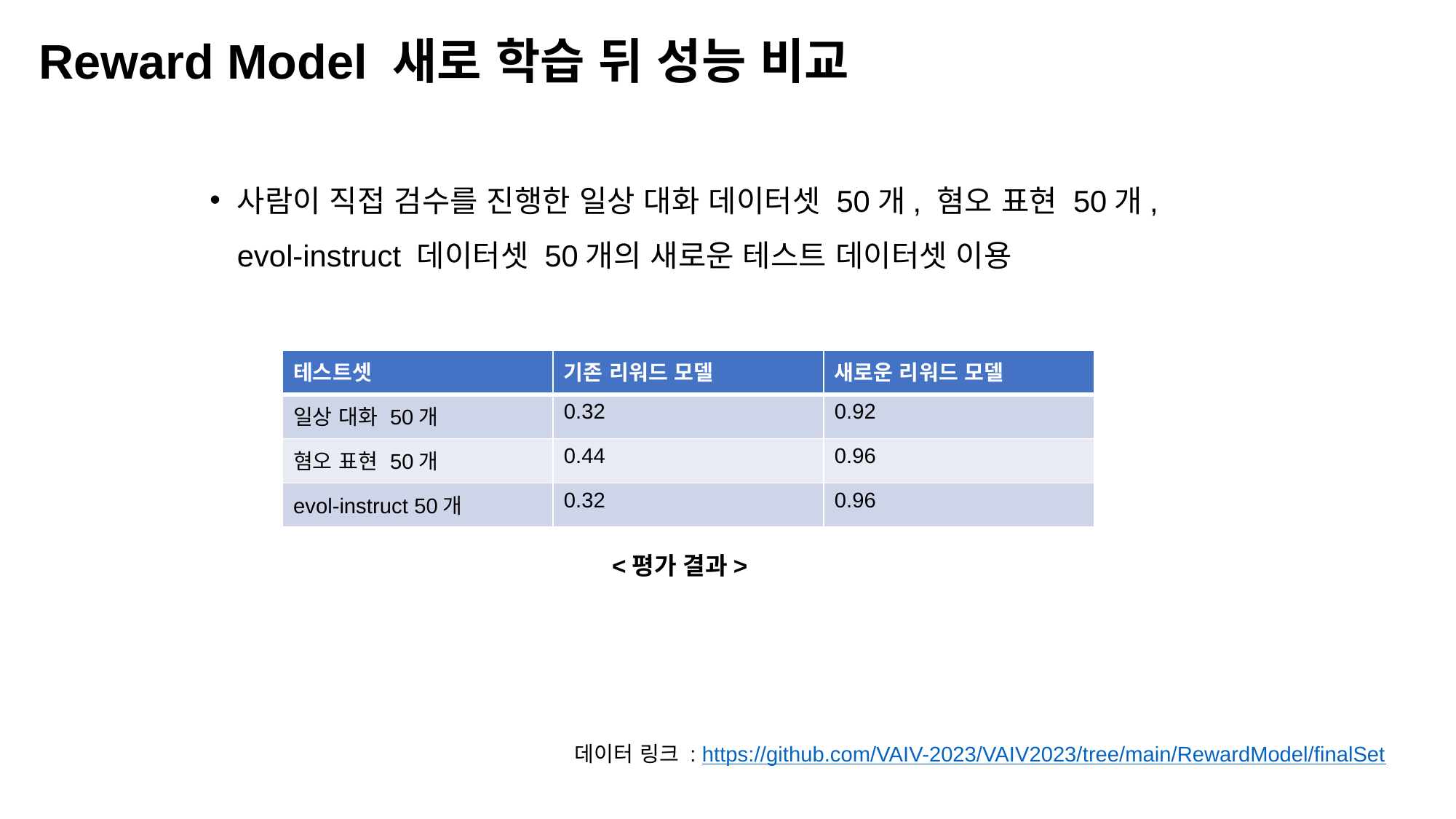

# Reward Model 새로 학습 뒤 성능 비교
사람이 직접 검수를 진행한 일상 대화 데이터셋 50개, 혐오 표현 50개, evol-instruct 데이터셋 50개의 새로운 테스트 데이터셋 이용
| 테스트셋 | 기존 리워드 모델 | 새로운 리워드 모델 |
| --- | --- | --- |
| 일상 대화 50개 | 0.32 | 0.92 |
| 혐오 표현 50개 | 0.44 | 0.96 |
| evol-instruct 50개 | 0.32 | 0.96 |
<평가 결과>
데이터 링크 : https://github.com/VAIV-2023/VAIV2023/tree/main/RewardModel/finalSet